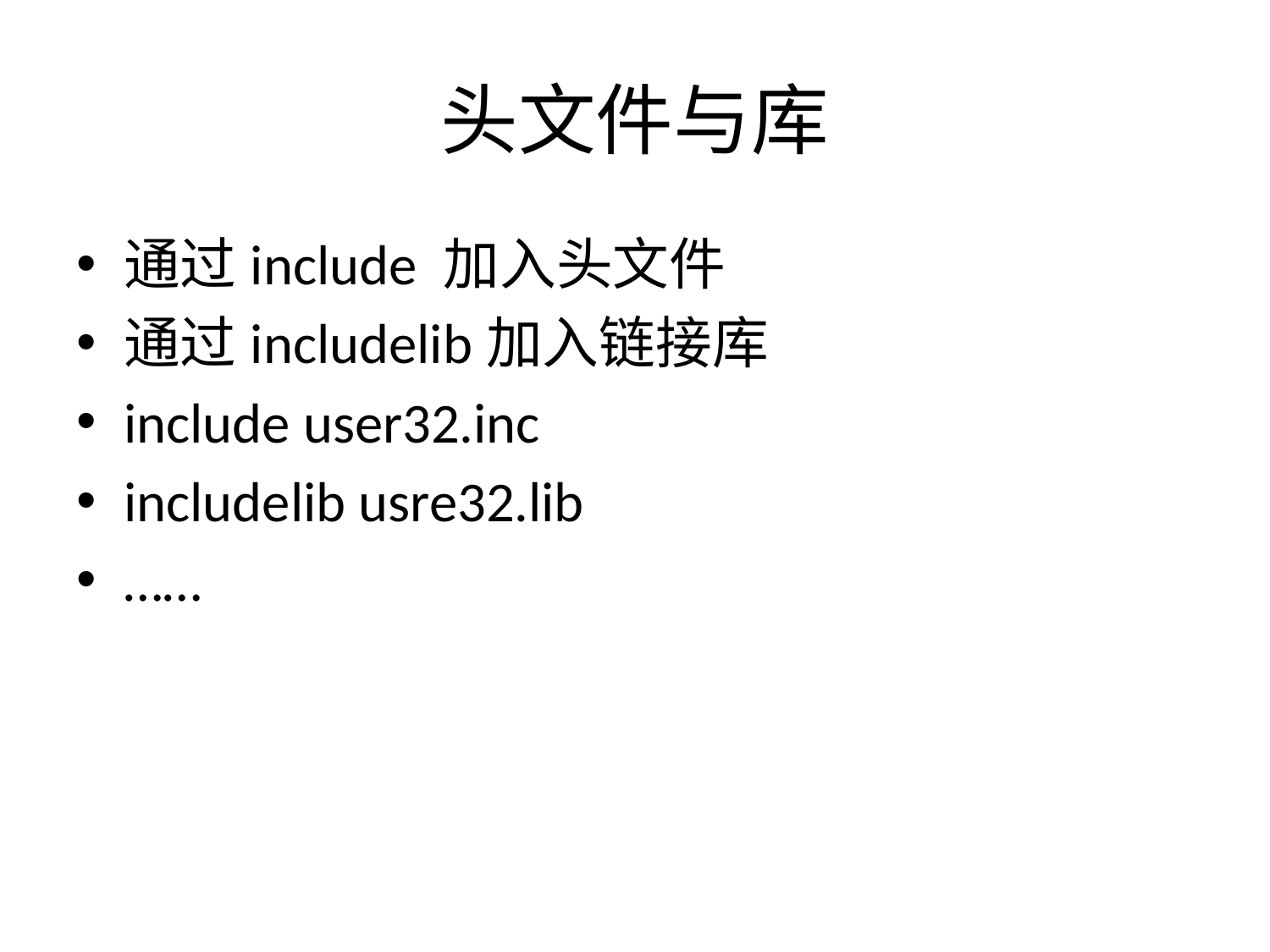

# 头文件与库
通过include 加入头文件
通过includelib加入链接库
include user32.inc
includelib usre32.lib
……